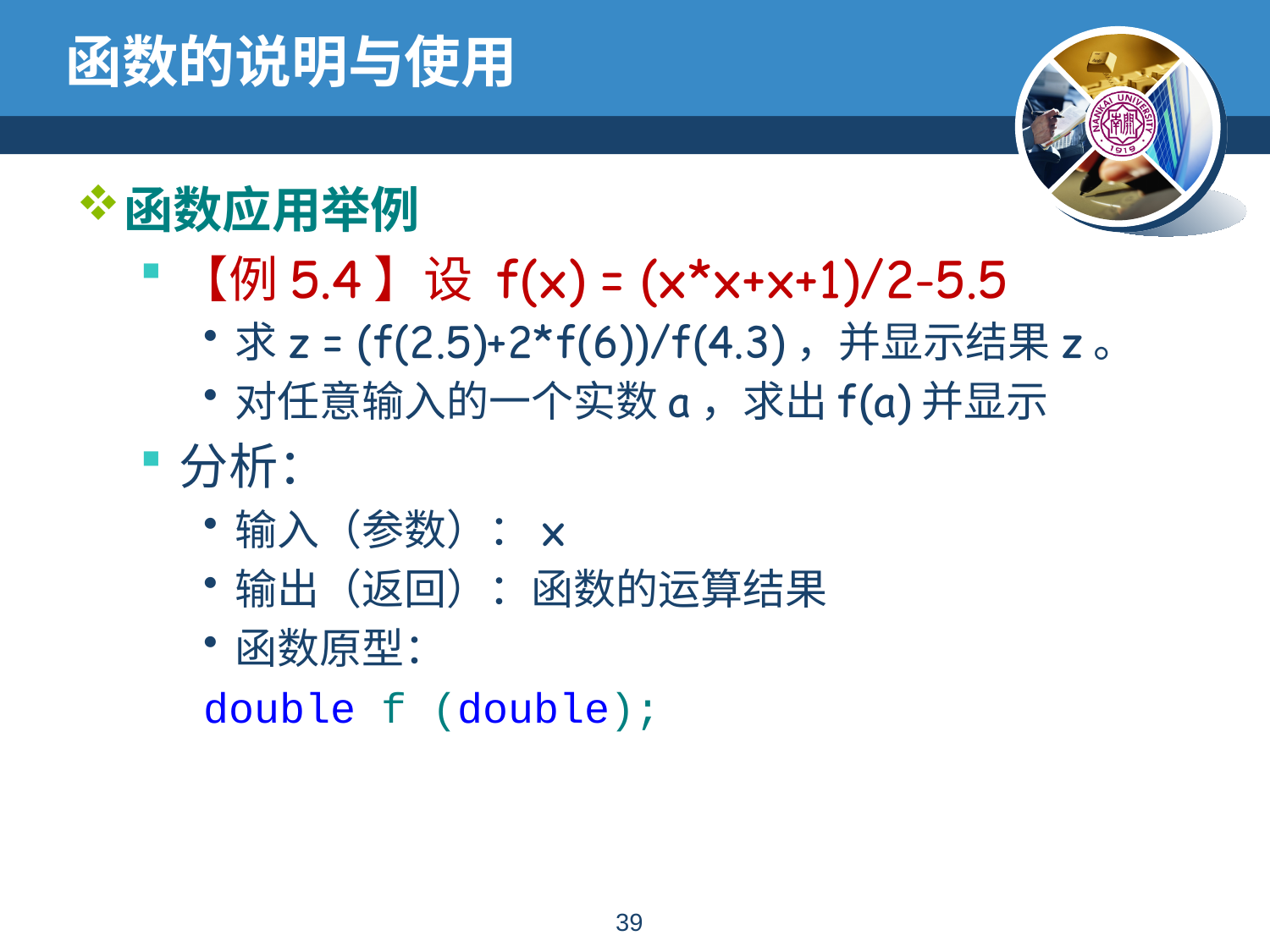

# 函数的说明与使用
函数应用举例
【例5.4】设 f(x) = (x*x+x+1)/2-5.5
求z = (f(2.5)+2*f(6))/f(4.3)，并显示结果z。
对任意输入的一个实数a，求出f(a)并显示
分析：
输入（参数）：x
输出（返回）：函数的运算结果
函数原型：
double f (double);
39